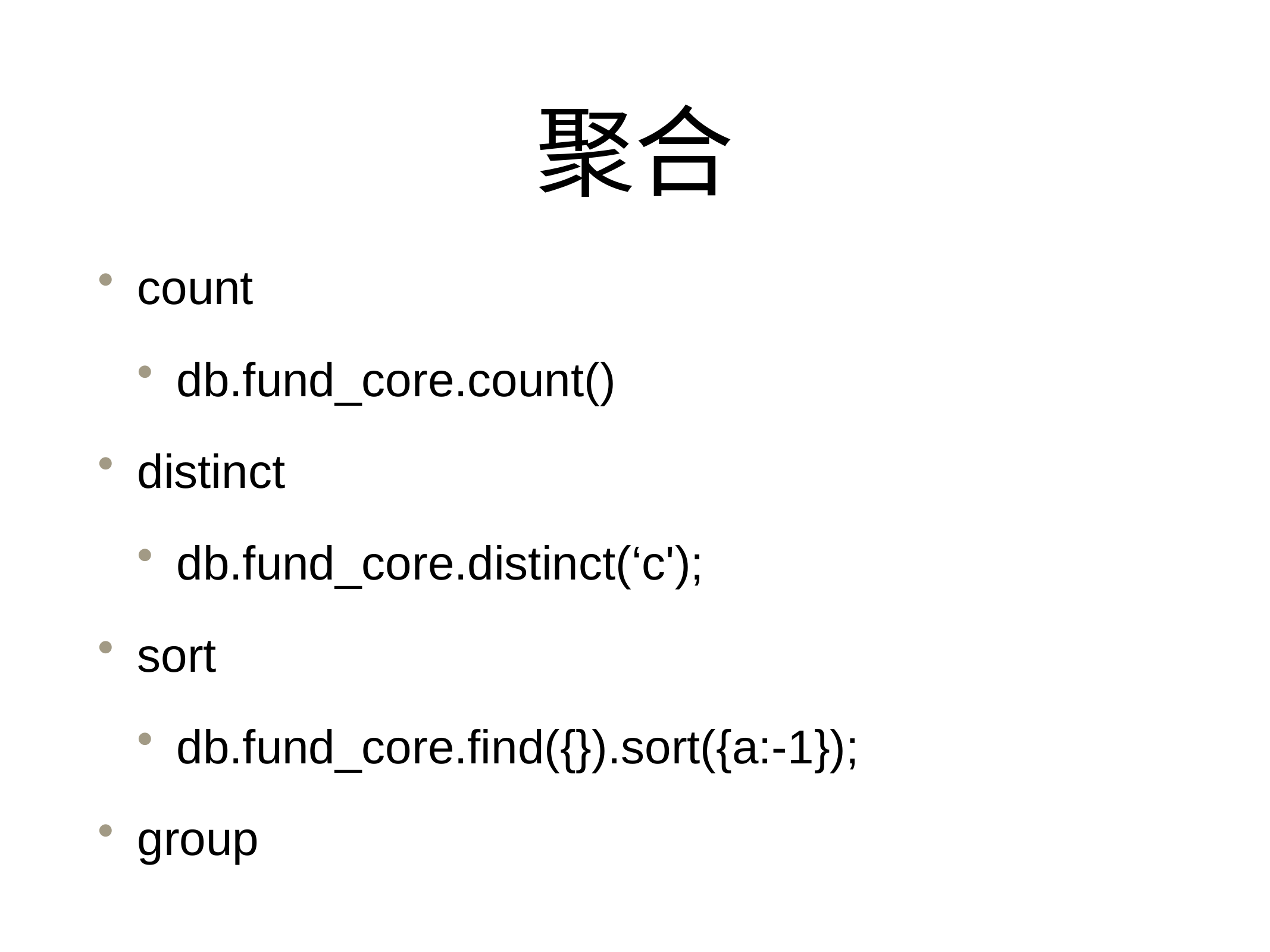

# 聚合
count
db.fund_core.count()
distinct
db.fund_core.distinct(‘c');
sort
db.fund_core.find({}).sort({a:-1});
group